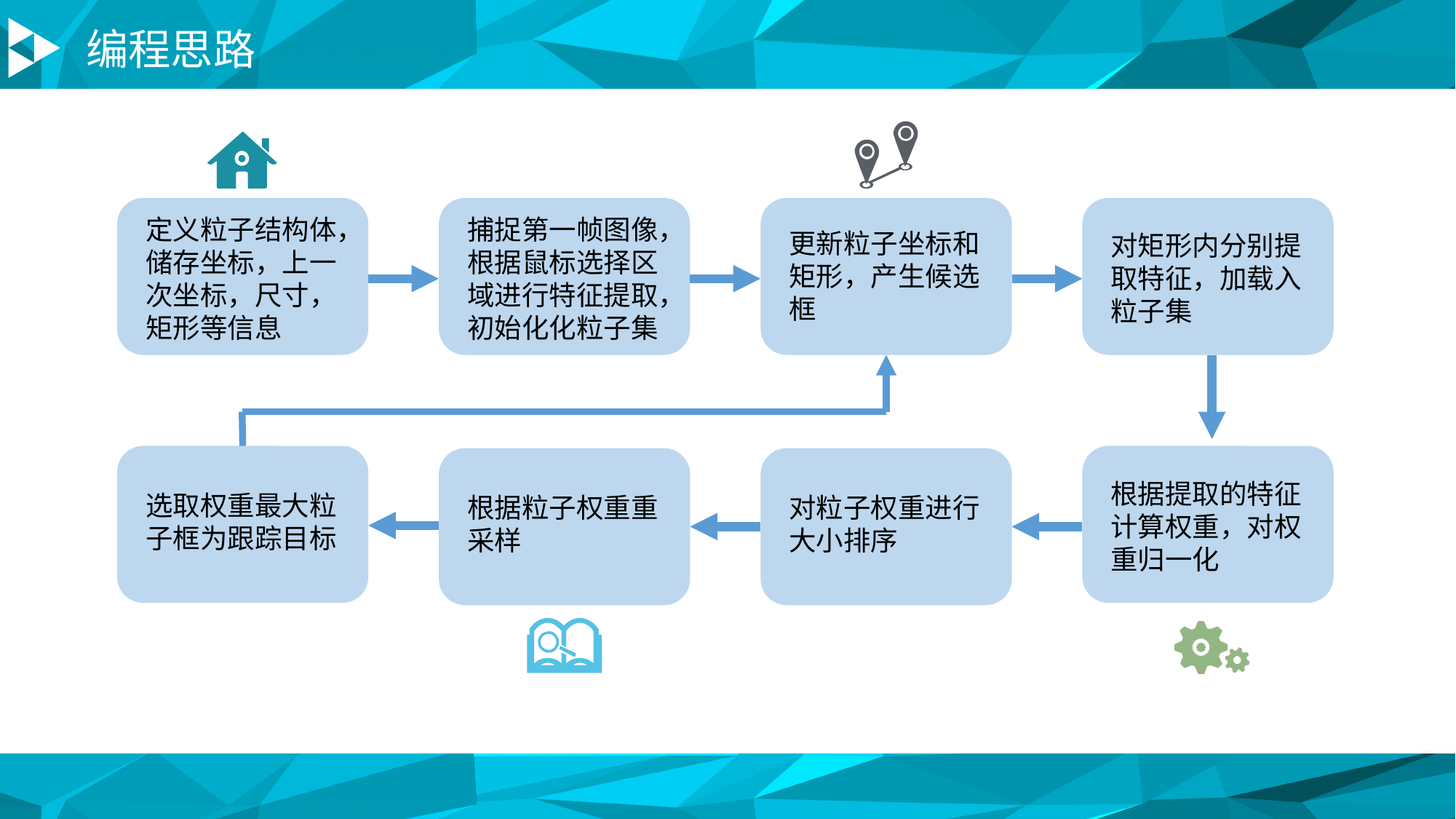

编程思路

定义粒子结构体，储存坐标，上一次坐标，尺寸，矩形等信息
捕捉第一帧图像，根据鼠标选择区域进行特征提取，初始化化粒子集
更新粒子坐标和矩形，产生候选框
对矩形内分别提取特征，加载入粒子集

根据提取的特征计算权重，对权重归一化
选取权重最大粒子框为跟踪目标
根据粒子权重重采样
对粒子权重进行大小排序